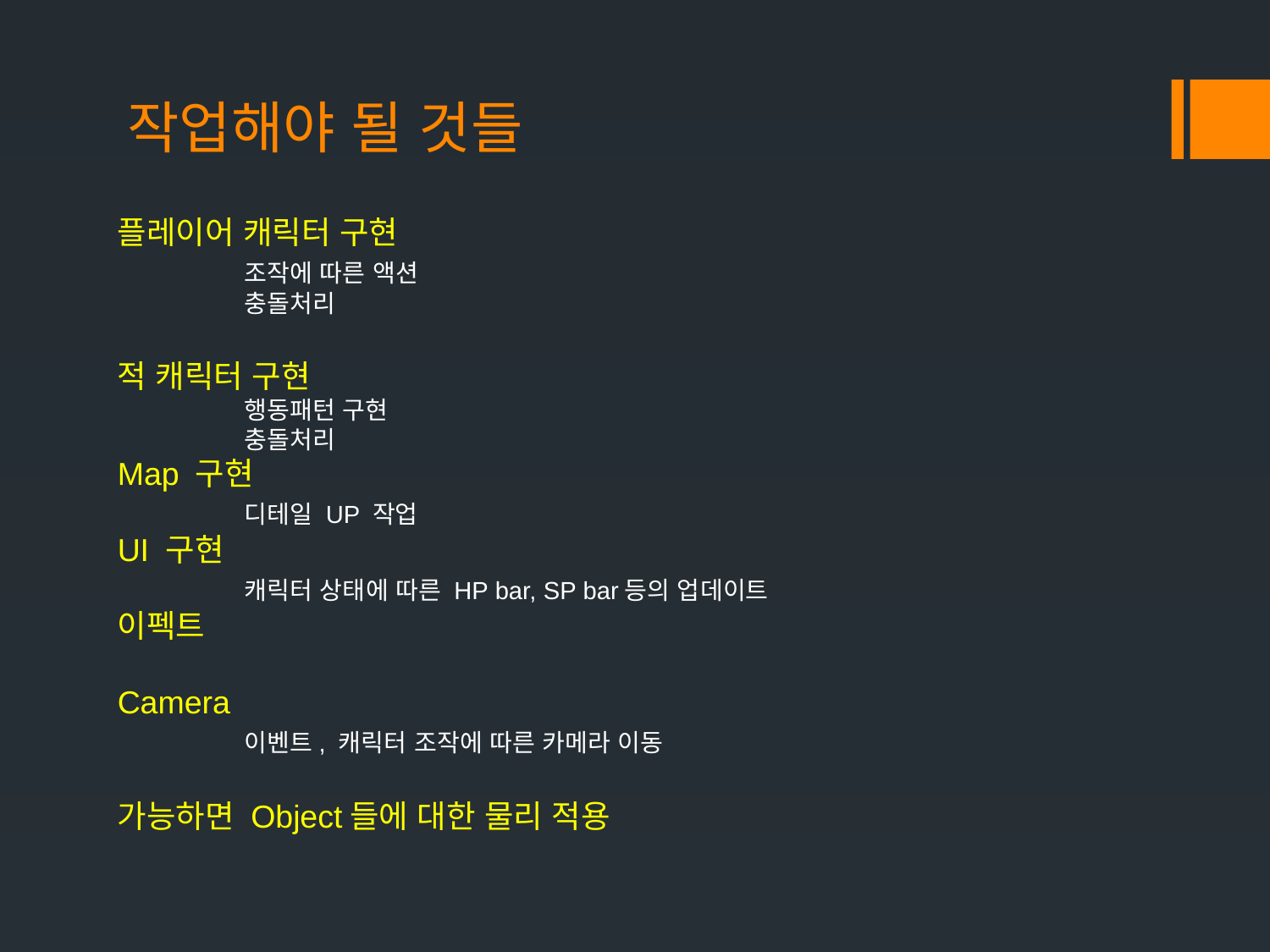

작업해야 될 것들
플레이어 캐릭터 구현
	조작에 따른 액션
	충돌처리

적 캐릭터 구현
	행동패턴 구현
	충돌처리
Map 구현
	디테일 UP 작업
UI 구현
	캐릭터 상태에 따른 HP bar, SP bar등의 업데이트
이펙트

Camera
	이벤트, 캐릭터 조작에 따른 카메라 이동

가능하면 Object들에 대한 물리 적용